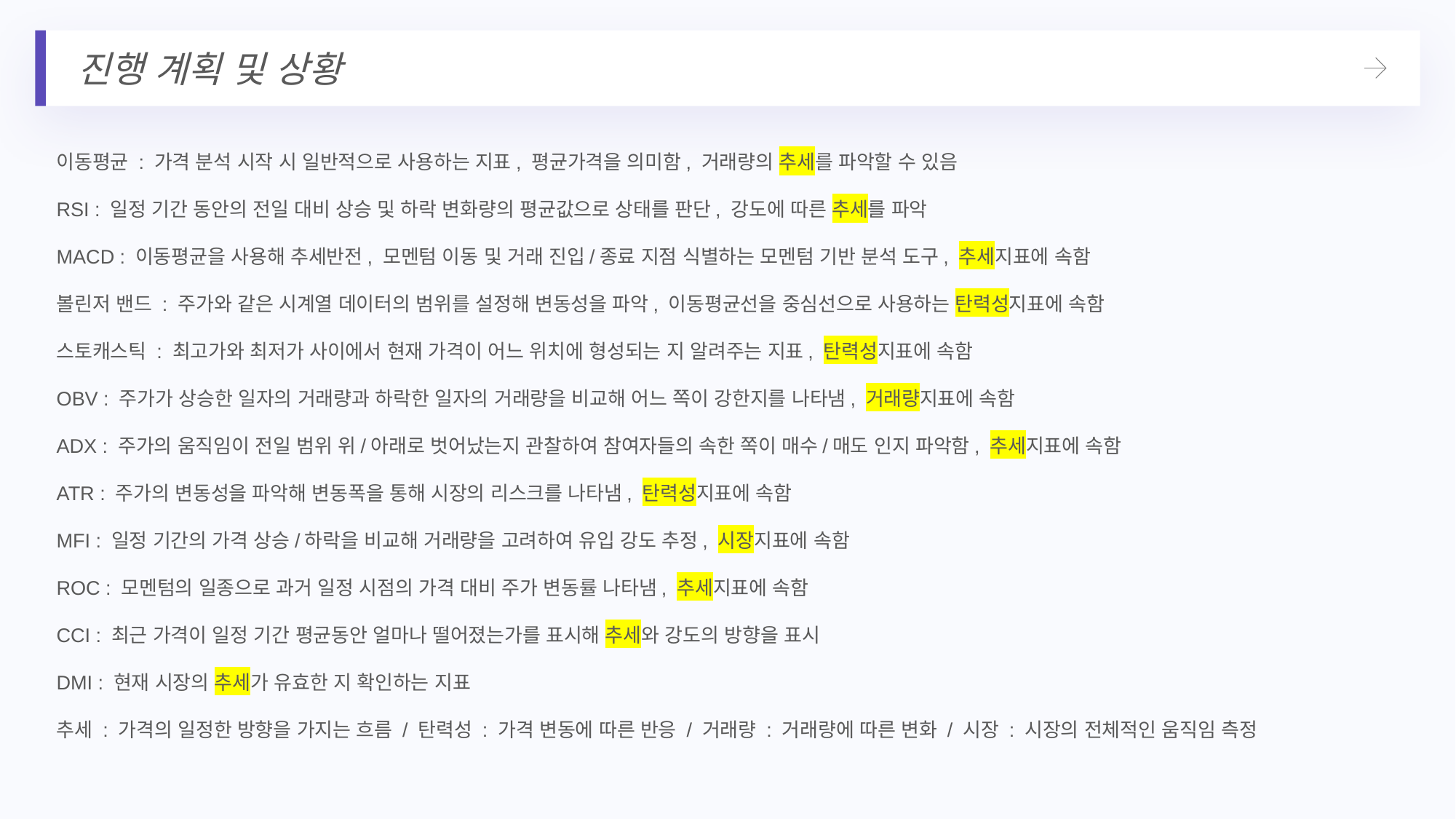

진행 계획 및 상황

이동평균 : 가격 분석 시작 시 일반적으로 사용하는 지표, 평균가격을 의미함, 거래량의 추세를 파악할 수 있음
RSI : 일정 기간 동안의 전일 대비 상승 및 하락 변화량의 평균값으로 상태를 판단, 강도에 따른 추세를 파악
MACD : 이동평균을 사용해 추세반전, 모멘텀 이동 및 거래 진입/종료 지점 식별하는 모멘텀 기반 분석 도구, 추세지표에 속함
볼린저 밴드 : 주가와 같은 시계열 데이터의 범위를 설정해 변동성을 파악, 이동평균선을 중심선으로 사용하는 탄력성지표에 속함
스토캐스틱 : 최고가와 최저가 사이에서 현재 가격이 어느 위치에 형성되는 지 알려주는 지표, 탄력성지표에 속함
OBV : 주가가 상승한 일자의 거래량과 하락한 일자의 거래량을 비교해 어느 쪽이 강한지를 나타냄, 거래량지표에 속함
ADX : 주가의 움직임이 전일 범위 위/아래로 벗어났는지 관찰하여 참여자들의 속한 쪽이 매수/매도 인지 파악함, 추세지표에 속함
ATR : 주가의 변동성을 파악해 변동폭을 통해 시장의 리스크를 나타냄, 탄력성지표에 속함
MFI : 일정 기간의 가격 상승/하락을 비교해 거래량을 고려하여 유입 강도 추정, 시장지표에 속함
ROC : 모멘텀의 일종으로 과거 일정 시점의 가격 대비 주가 변동률 나타냄, 추세지표에 속함
CCI : 최근 가격이 일정 기간 평균동안 얼마나 떨어졌는가를 표시해 추세와 강도의 방향을 표시
DMI : 현재 시장의 추세가 유효한 지 확인하는 지표
추세 : 가격의 일정한 방향을 가지는 흐름 / 탄력성 : 가격 변동에 따른 반응 / 거래량 : 거래량에 따른 변화 / 시장 : 시장의 전체적인 움직임 측정